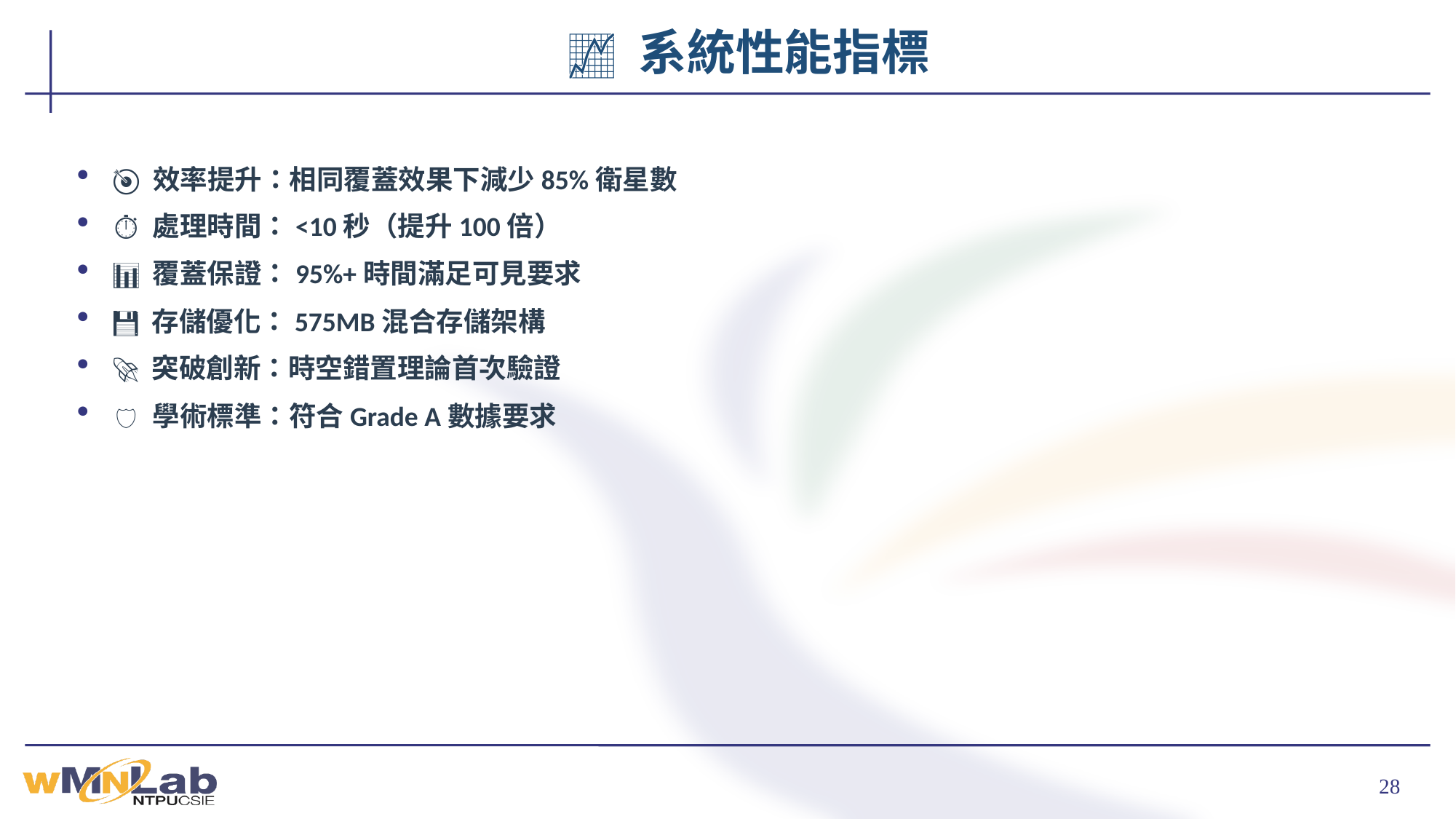

# 📈 系統性能指標

🎯 效率提升：相同覆蓋效果下減少85%衛星數
⏱️ 處理時間：<10秒（提升100倍）
📊 覆蓋保證：95%+時間滿足可見要求
💾 存儲優化：575MB混合存儲架構
🚀 突破創新：時空錯置理論首次驗證
🛡️ 學術標準：符合Grade A數據要求